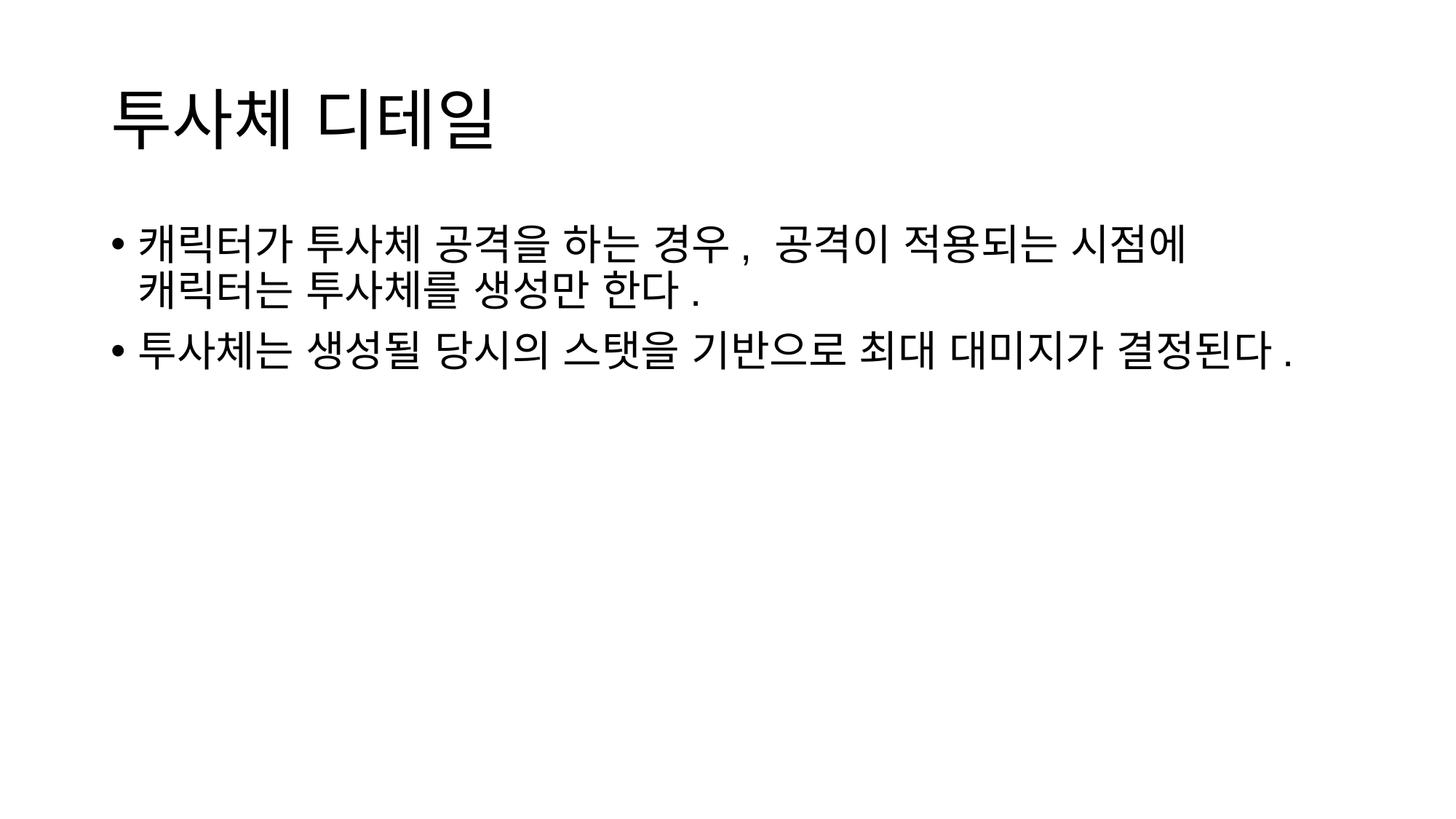

# 투사체 디테일
캐릭터가 투사체 공격을 하는 경우, 공격이 적용되는 시점에 캐릭터는 투사체를 생성만 한다.
투사체는 생성될 당시의 스탯을 기반으로 최대 대미지가 결정된다.